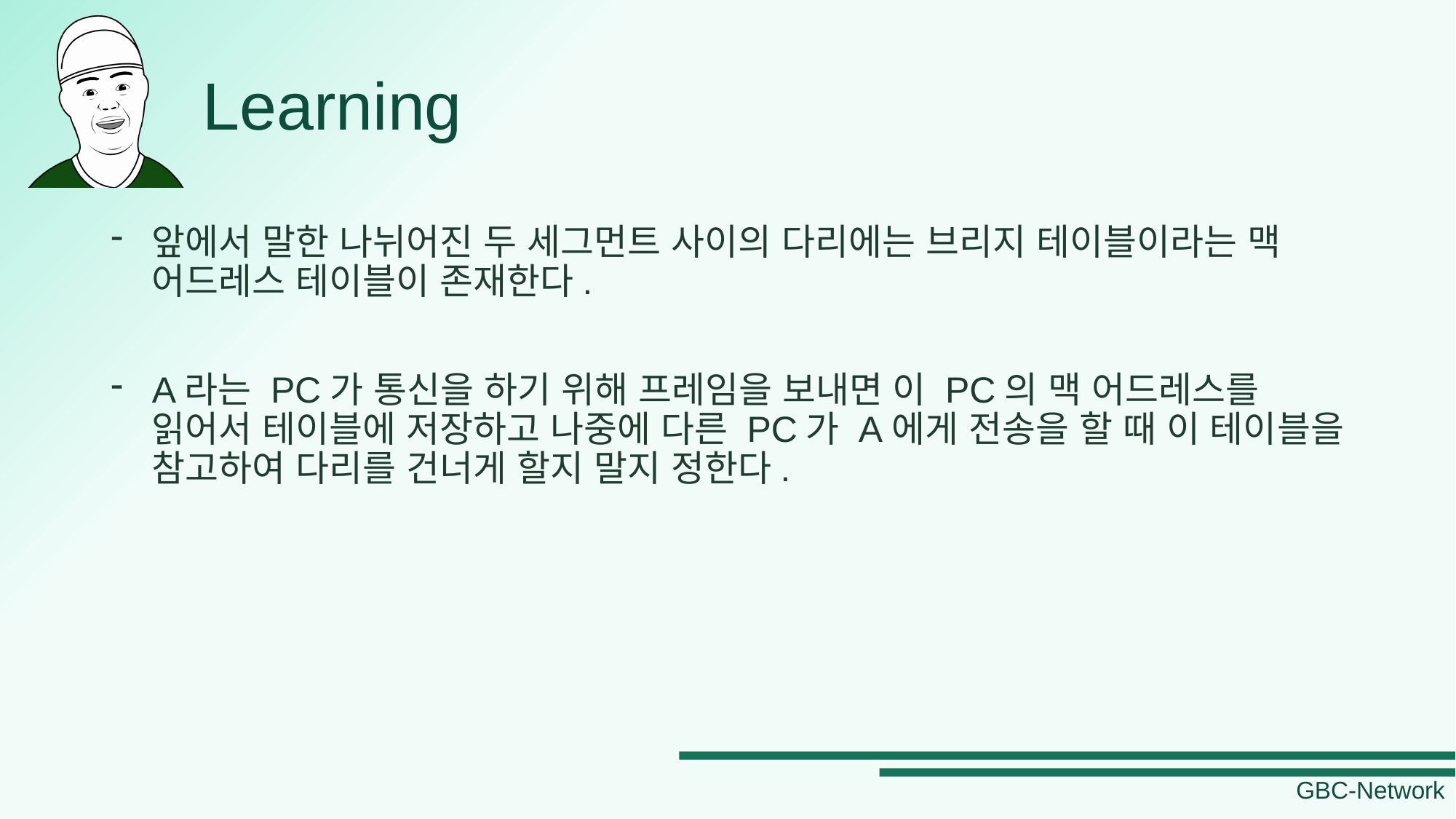

# Learning
앞에서 말한 나뉘어진 두 세그먼트 사이의 다리에는 브리지 테이블이라는 맥 어드레스 테이블이 존재한다.

A라는 PC가 통신을 하기 위해 프레임을 보내면 이 PC의 맥 어드레스를 읽어서 테이블에 저장하고 나중에 다른 PC가 A에게 전송을 할 때 이 테이블을 참고하여 다리를 건너게 할지 말지 정한다.